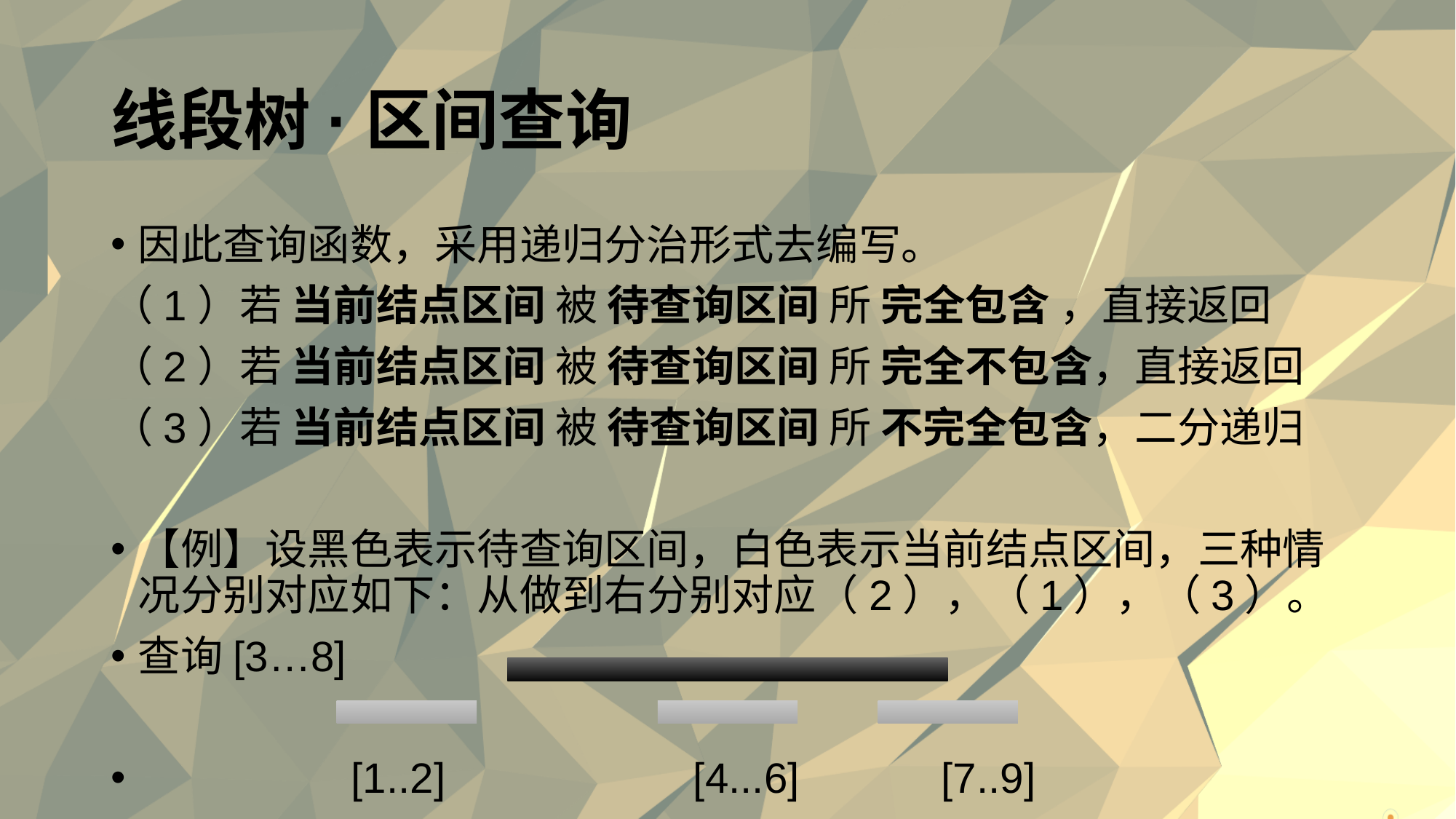

# 线段树·区间查询
因此查询函数，采用递归分治形式去编写。
（1）若 当前结点区间 被 待查询区间 所 完全包含 ，直接返回
（2）若 当前结点区间 被 待查询区间 所 完全不包含，直接返回
（3）若 当前结点区间 被 待查询区间 所 不完全包含，二分递归

【例】设黑色表示待查询区间，白色表示当前结点区间，三种情况分别对应如下：从做到右分别对应（2），（1），（3）。
查询[3…8]

                  [1..2]                     [4...6]            [7..9]